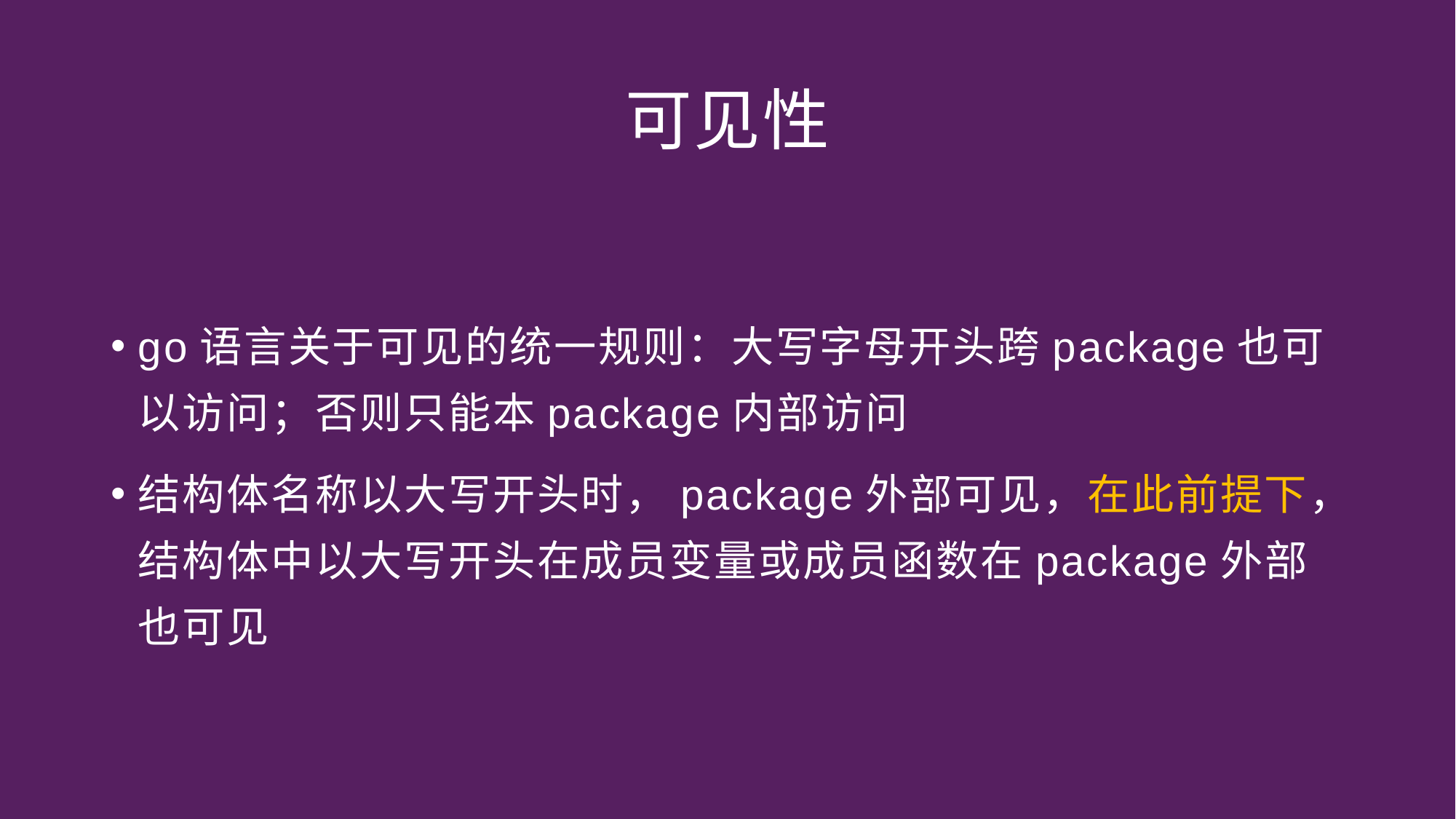

# 可见性
go语言关于可见的统一规则：大写字母开头跨package也可以访问；否则只能本package内部访问
结构体名称以大写开头时，package外部可见，在此前提下，结构体中以大写开头在成员变量或成员函数在package外部也可见